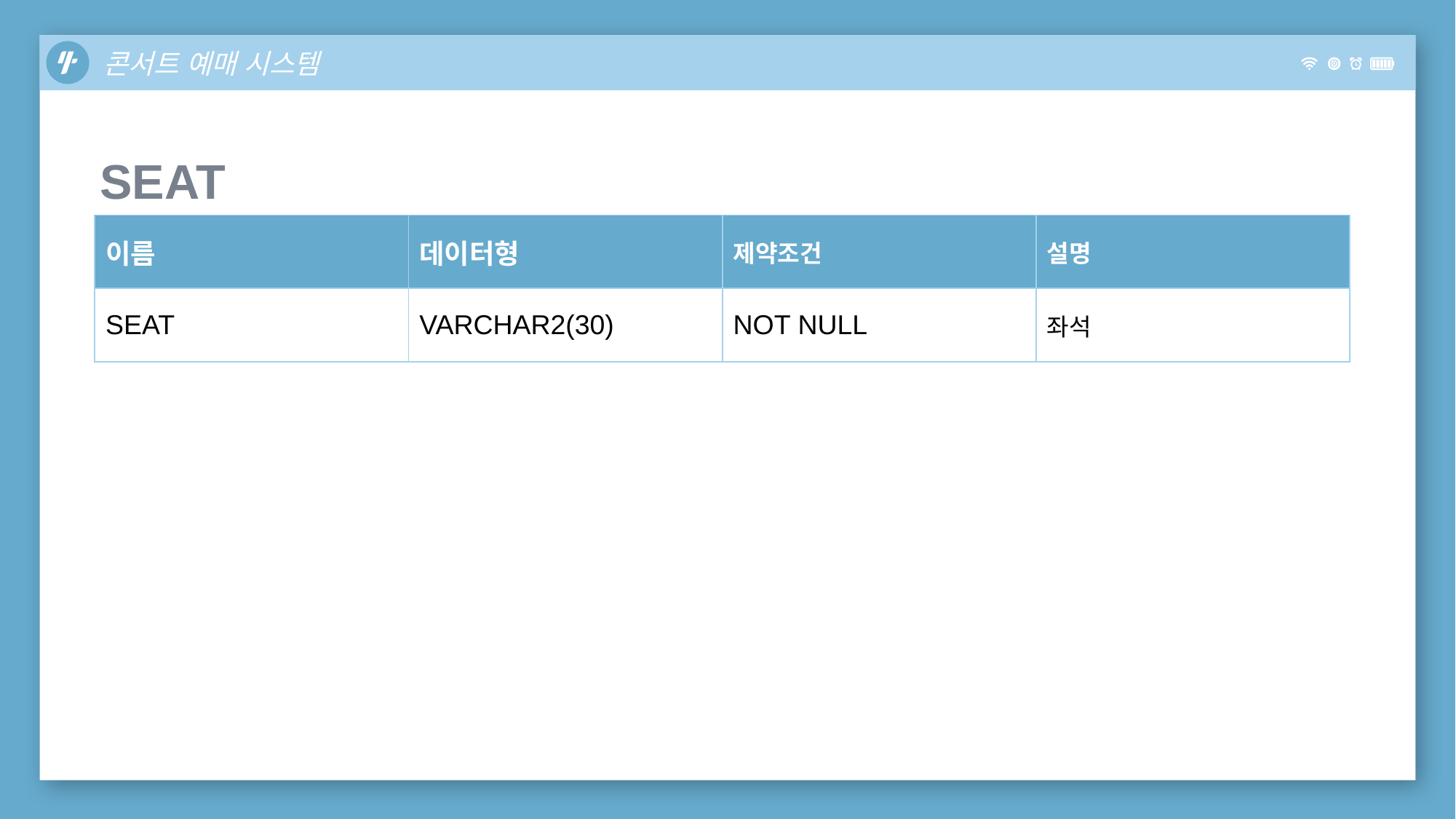

콘서트 예매 시스템

SEAT
| 이름 | 데이터형 | 제약조건 | 설명 |
| --- | --- | --- | --- |
| SEAT | VARCHAR2(30) | NOT NULL | 좌석 |